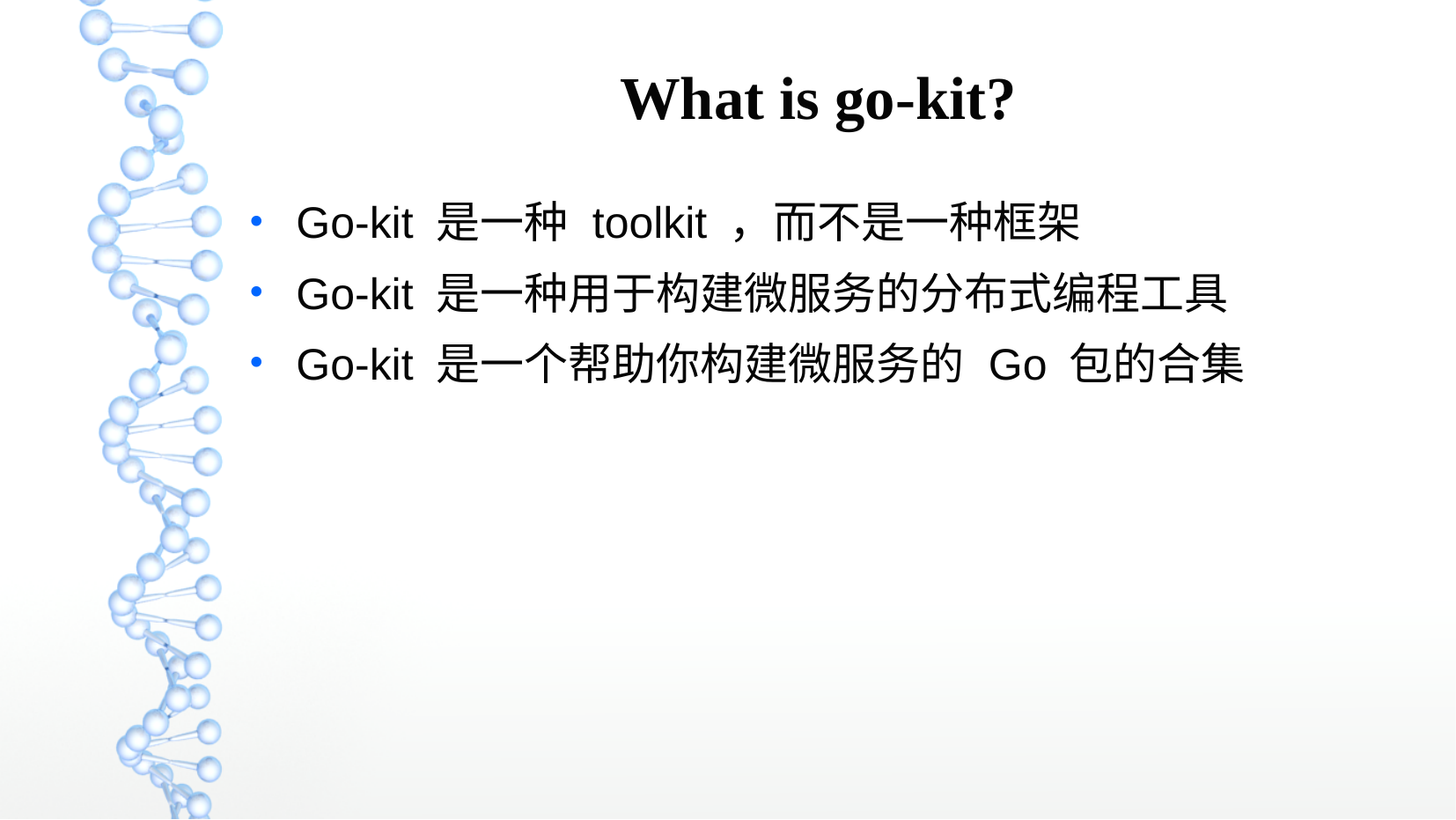

What is go-kit?
Go-kit 是一种 toolkit ，而不是一种框架
Go-kit 是一种用于构建微服务的分布式编程工具
Go-kit 是一个帮助你构建微服务的 Go 包的合集